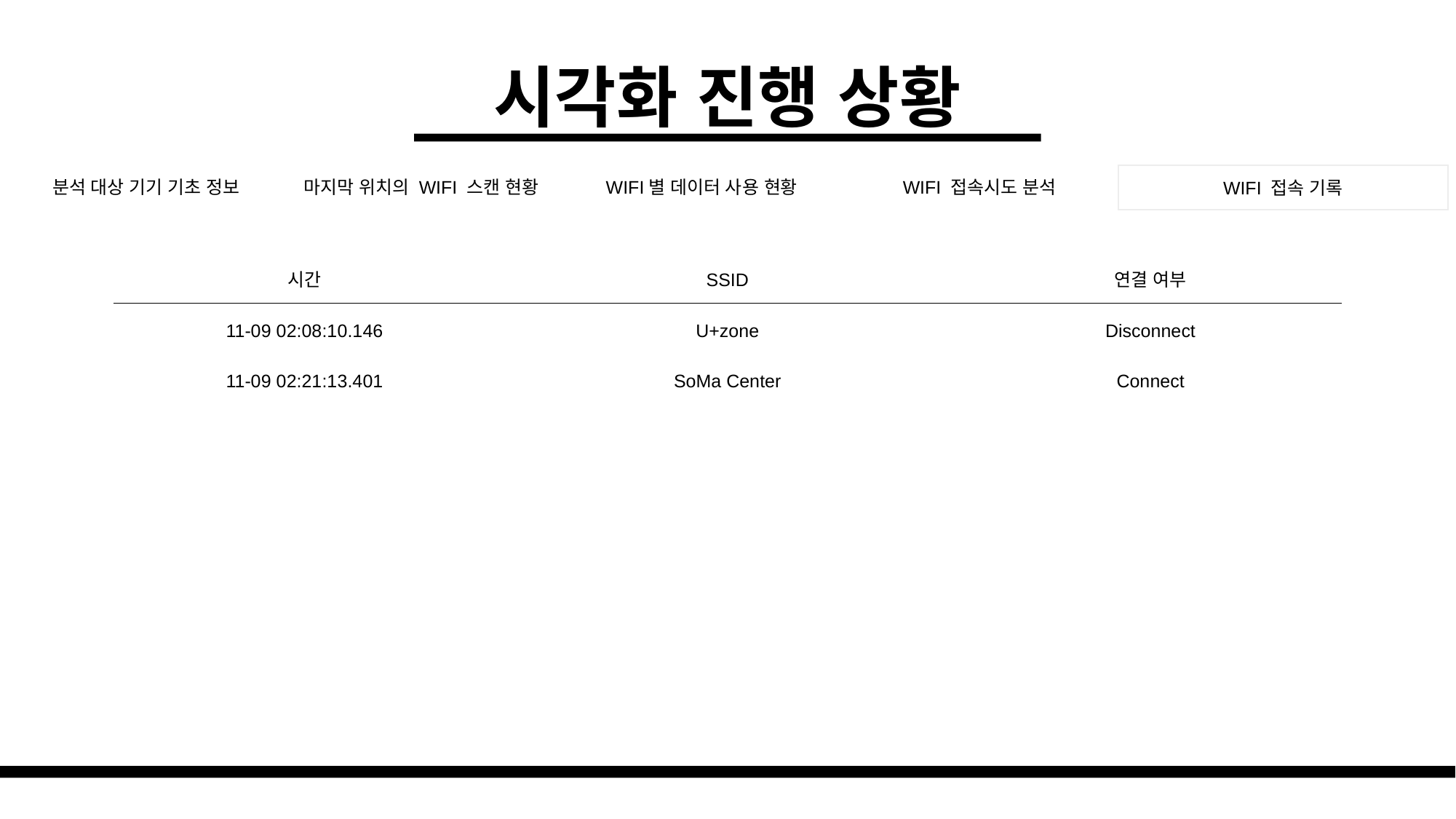

시각화 진행 상황

분석 대상 기기 기초 정보
마지막 위치의 WIFI 스캔 현황
WIFI별 데이터 사용 현황
WIFI 접속시도 분석
WIFI 접속 기록
시간
SSID
연결 여부
11-09 02:08:10.146
U+zone
Disconnect
11-09 02:21:13.401
SoMa Center
Connect